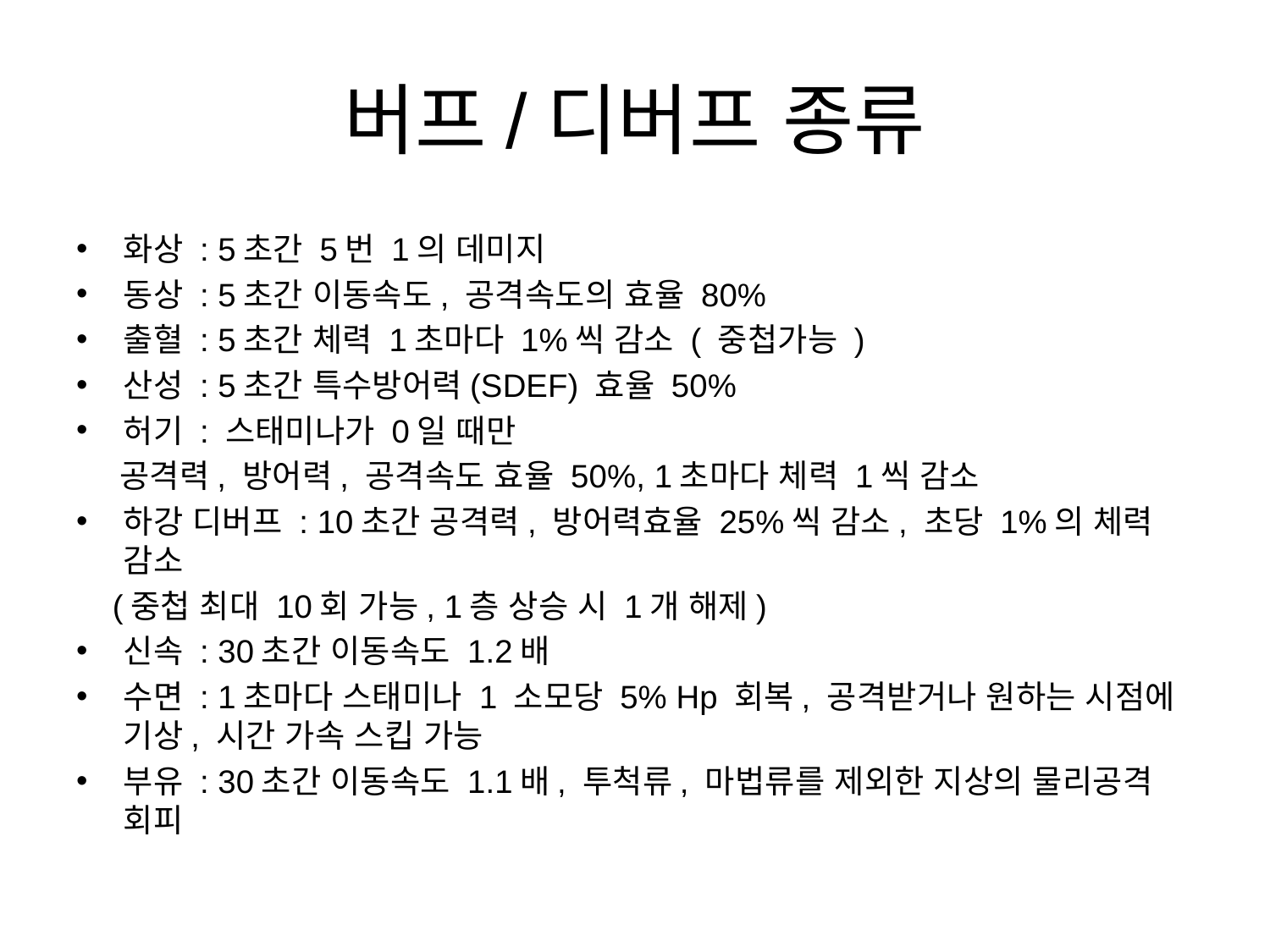

# 버프/디버프 종류
화상 : 5초간 5번 1의 데미지
동상 : 5초간 이동속도, 공격속도의 효율 80%
출혈 : 5초간 체력 1초마다 1%씩 감소 ( 중첩가능 )
산성 : 5초간 특수방어력(SDEF) 효율 50%
허기 : 스태미나가 0일 때만
    공격력, 방어력, 공격속도 효율 50%, 1초마다 체력 1씩 감소
하강 디버프 : 10초간 공격력, 방어력효율 25%씩 감소, 초당 1%의 체력 감소
    (중첩 최대 10회 가능, 1층 상승 시 1개 해제)
신속 : 30초간 이동속도 1.2배
수면 : 1초마다 스태미나 1 소모당 5% Hp 회복, 공격받거나 원하는 시점에 기상, 시간 가속 스킵 가능
부유 : 30초간 이동속도 1.1배, 투척류, 마법류를 제외한 지상의 물리공격 회피